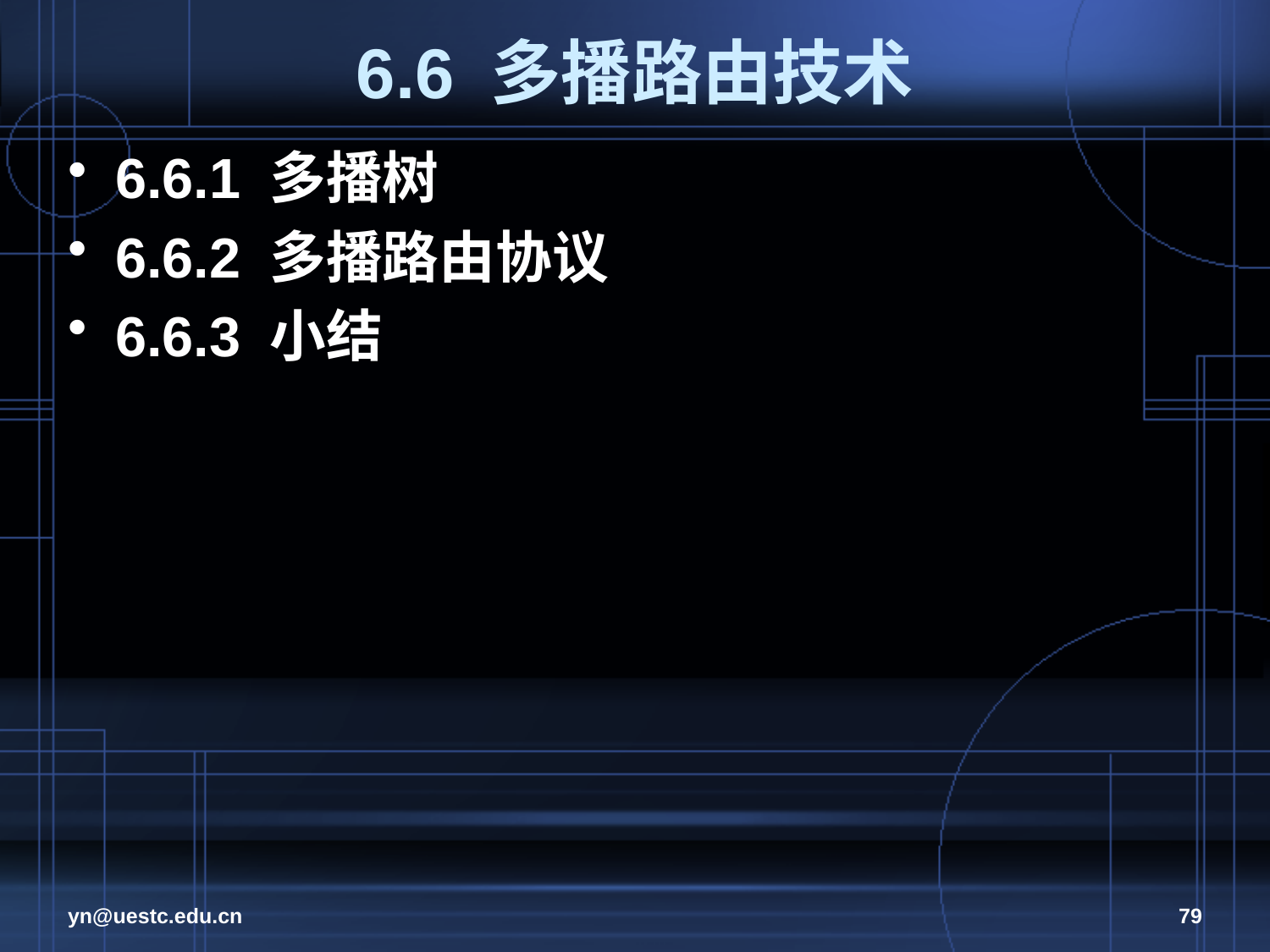

# 6.6 多播路由技术
6.6.1 多播树
6.6.2 多播路由协议
6.6.3 小结
yn@uestc.edu.cn
79